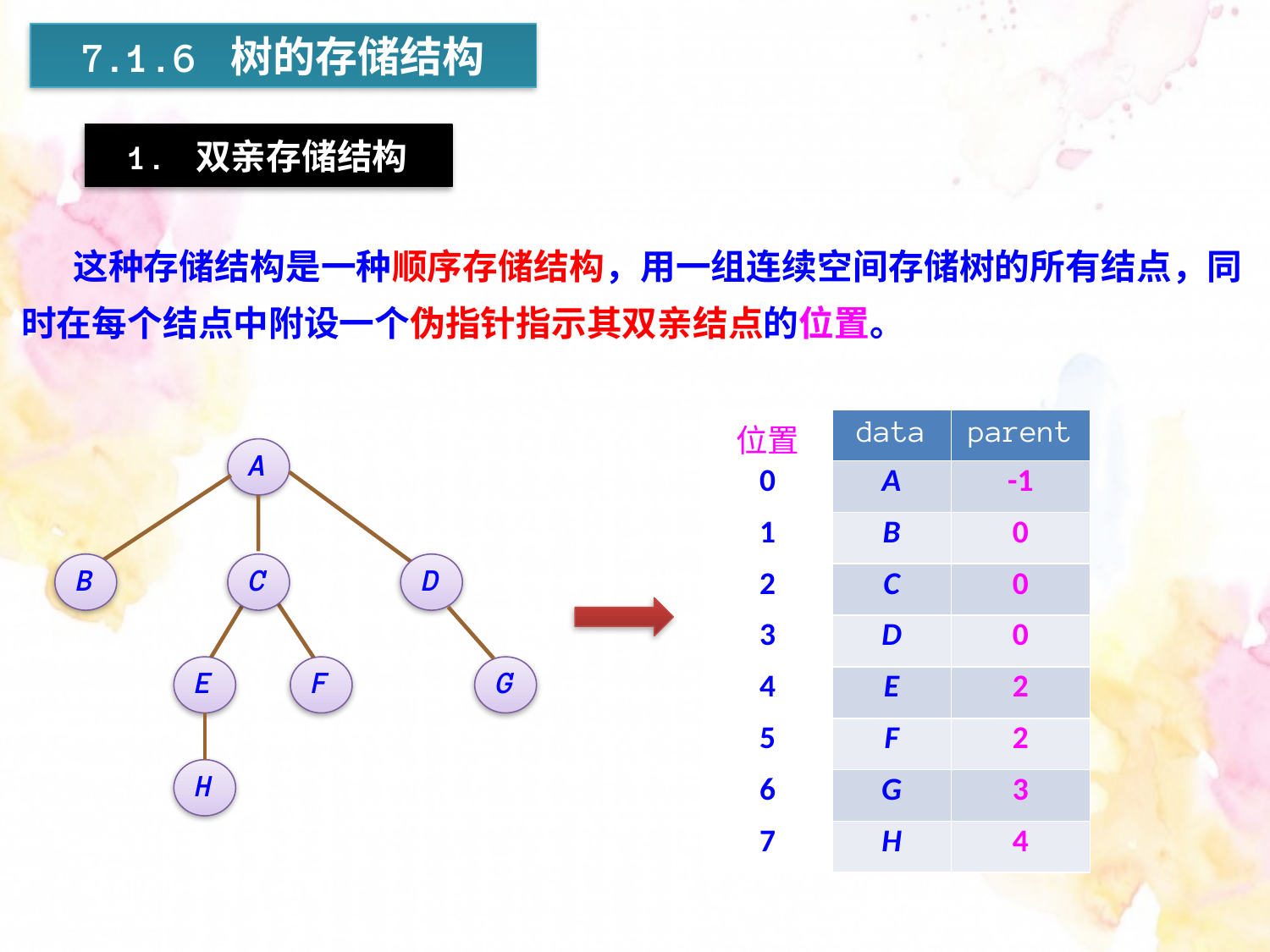

7.1.6 树的存储结构
1. 双亲存储结构
　  这种存储结构是一种顺序存储结构，用一组连续空间存储树的所有结点，同时在每个结点中附设一个伪指针指示其双亲结点的位置。
| 位置 | data | parent |
| --- | --- | --- |
| 0 | A | -1 |
| 1 | B | 0 |
| 2 | C | 0 |
| 3 | D | 0 |
| 4 | E | 2 |
| 5 | F | 2 |
| 6 | G | 3 |
| 7 | H | 4 |
A

B
C
D

E
F
G
H